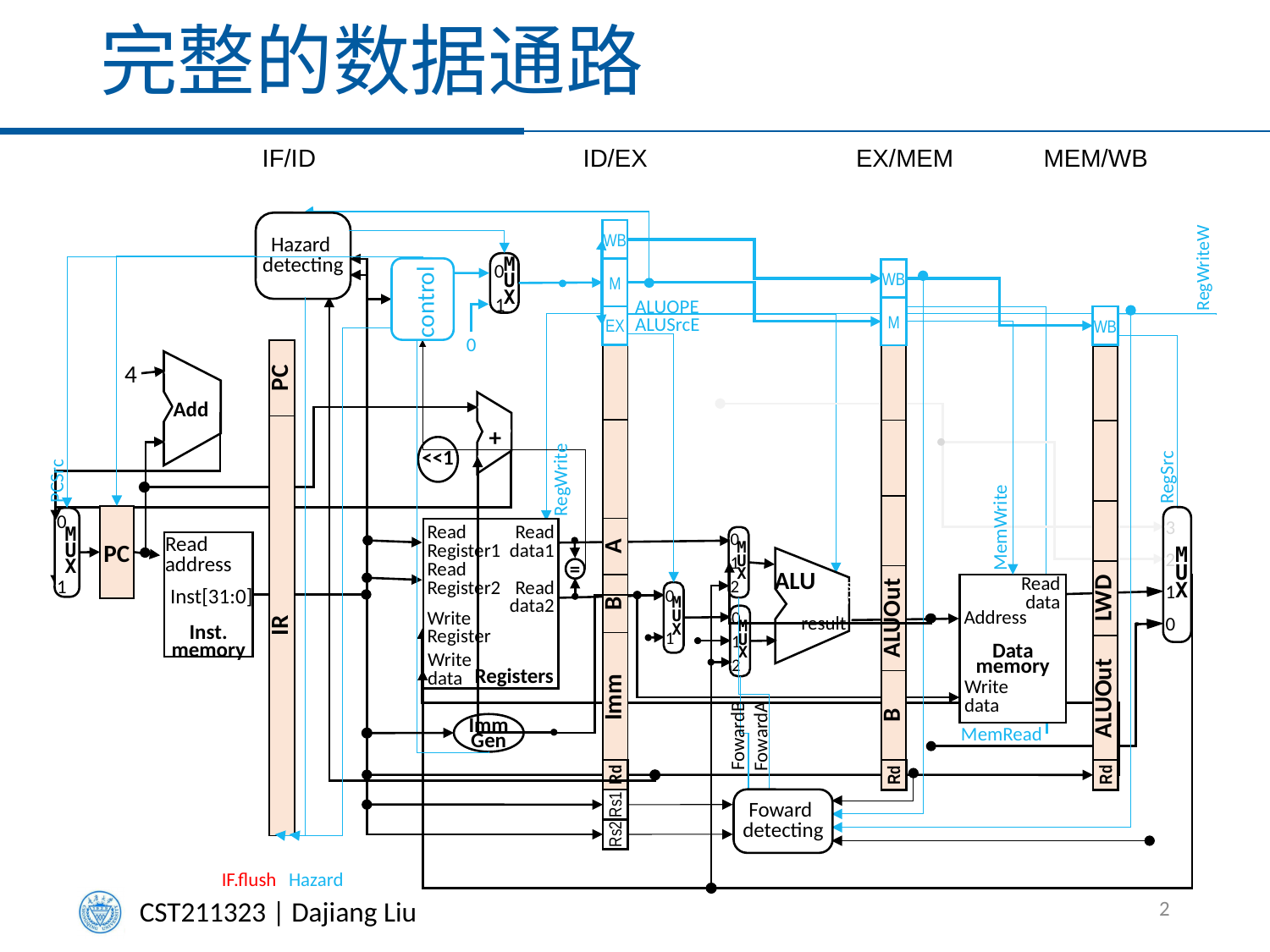

# 完整的数据通路
IF/ID
ID/EX
EX/MEM
MEM/WB
Hazard
detecting

WB
M
U
X
0
1
RegWriteW

M
WB

control
ALUOPE

M

EX
WB

ALUSrcE

0

| PC |
| --- |
| IR |
| NPC |
| --- |
|  |
| A |
| B |
| Imm |
| NPC |
| --- |
| TPC |
|  |
| ALUOut |
| B |
| NPC |
| --- |
| TPC |
|  |
| LWD |
| ALUOut |

Add
S

4

+

<<1

PCSrc
RegSrc
RegWrite

PC
M
U
X
3
2
1
0
M
U
X
0
1
MemWrite

Registers
Read
Register1
Read
data1
Read
Register2
Read
data2
Write
Register
Write
data

M
U
X
0
1
2

Inst[31:0]

Inst.
memory
Read
address

ALU
Less
Zero

result

=

Data
memory
Read
data
Address
Write
data
M
U
X
0
1

M
U
X
0
1
2

Imm
Gen
MemRead
FowardB
FowardA

Rd
Rd
Rd

Foward
detecting

Rs1
Rs2

IF.flush
Hazard
2